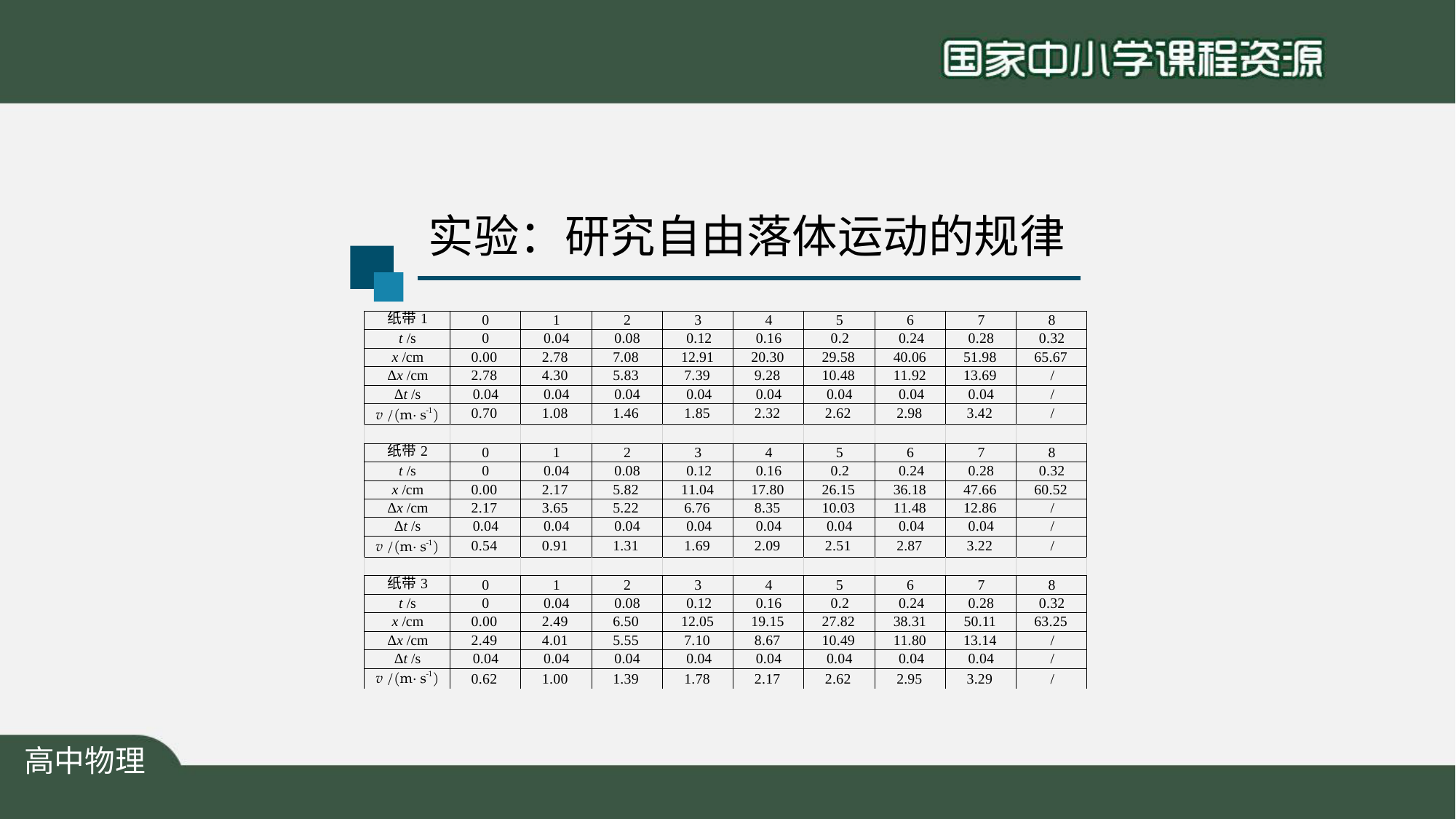

# 实验：研究自由落体运动的规律

| 纸带1 | 0 | 1 | 2 | 3 | 4 | 5 | 6 | 7 | 8 |
| --- | --- | --- | --- | --- | --- | --- | --- | --- | --- |
| t /s | 0 | 0.04 | 0.08 | 0.12 | 0.16 | 0.2 | 0.24 | 0.28 | 0.32 |
| x /cm | 0.00 | 2.78 | 7.08 | 12.91 | 20.30 | 29.58 | 40.06 | 51.98 | 65.67 |
| Δx /cm | 2.78 | 4.30 | 5.83 | 7.39 | 9.28 | 10.48 | 11.92 | 13.69 | / |
| Δt /s | 0.04 | 0.04 | 0.04 | 0.04 | 0.04 | 0.04 | 0.04 | 0.04 | / |
| v /(m· s-1) | 0.70 | 1.08 | 1.46 | 1.85 | 2.32 | 2.62 | 2.98 | 3.42 | / |
|  |  |  |  |  |  |  |  |  |  |
| 纸带2 | 0 | 1 | 2 | 3 | 4 | 5 | 6 | 7 | 8 |
| t /s | 0 | 0.04 | 0.08 | 0.12 | 0.16 | 0.2 | 0.24 | 0.28 | 0.32 |
| x /cm | 0.00 | 2.17 | 5.82 | 11.04 | 17.80 | 26.15 | 36.18 | 47.66 | 60.52 |
| Δx /cm | 2.17 | 3.65 | 5.22 | 6.76 | 8.35 | 10.03 | 11.48 | 12.86 | / |
| Δt /s | 0.04 | 0.04 | 0.04 | 0.04 | 0.04 | 0.04 | 0.04 | 0.04 | / |
| v /(m· s-1) | 0.54 | 0.91 | 1.31 | 1.69 | 2.09 | 2.51 | 2.87 | 3.22 | / |
|  |  |  |  |  |  |  |  |  |  |
| 纸带3 | 0 | 1 | 2 | 3 | 4 | 5 | 6 | 7 | 8 |
| t /s | 0 | 0.04 | 0.08 | 0.12 | 0.16 | 0.2 | 0.24 | 0.28 | 0.32 |
| x /cm | 0.00 | 2.49 | 6.50 | 12.05 | 19.15 | 27.82 | 38.31 | 50.11 | 63.25 |
| Δx /cm | 2.49 | 4.01 | 5.55 | 7.10 | 8.67 | 10.49 | 11.80 | 13.14 | / |
| Δt /s | 0.04 | 0.04 | 0.04 | 0.04 | 0.04 | 0.04 | 0.04 | 0.04 | / |
| v /(m· s-1) | 0.62 | 1.00 | 1.39 | 1.78 | 2.17 | 2.62 | 2.95 | 3.29 | / |
高中物理